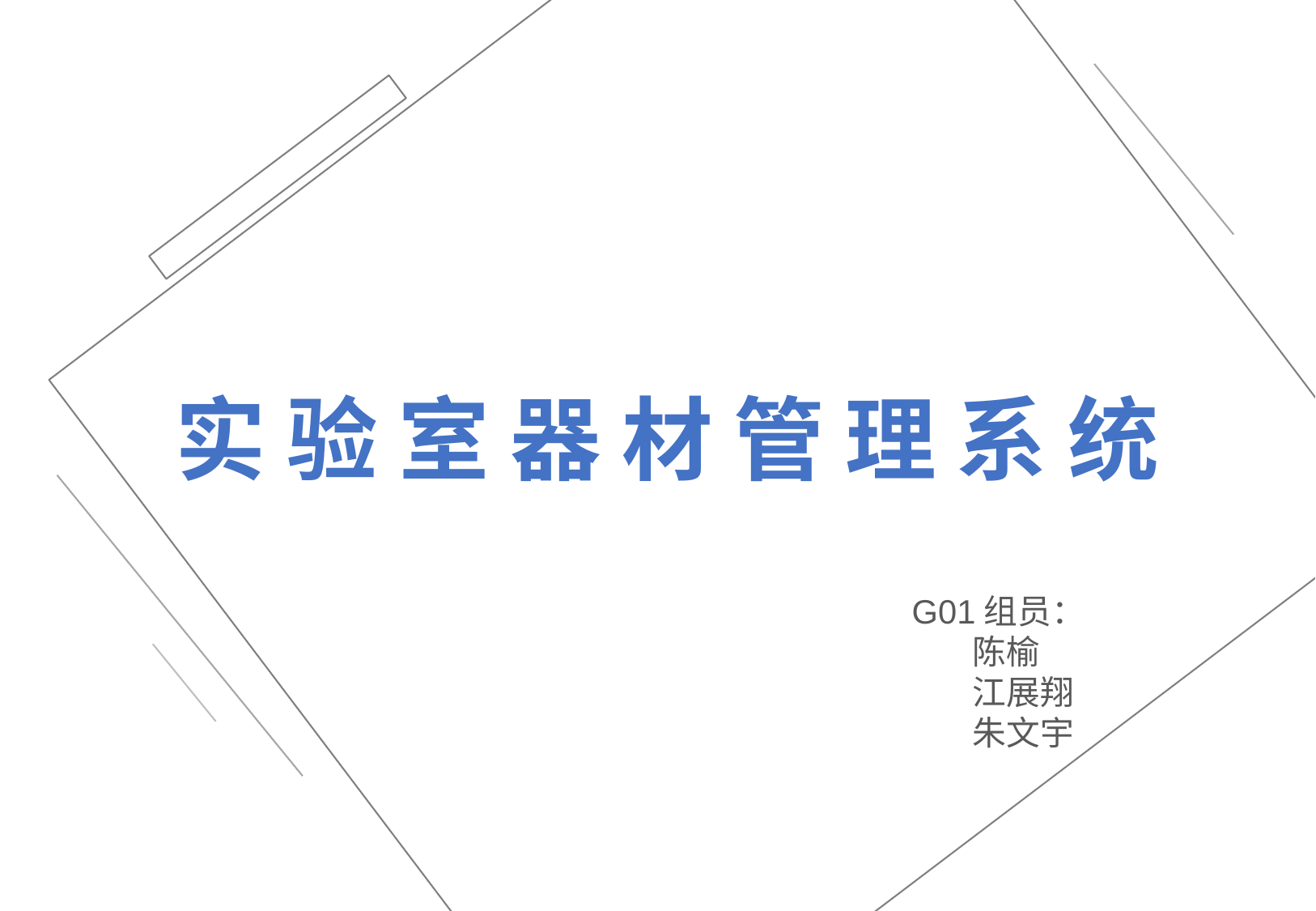

实 验 室 器 材 管 理 系 统
G01组员：
陈榆
江展翔
朱文宇